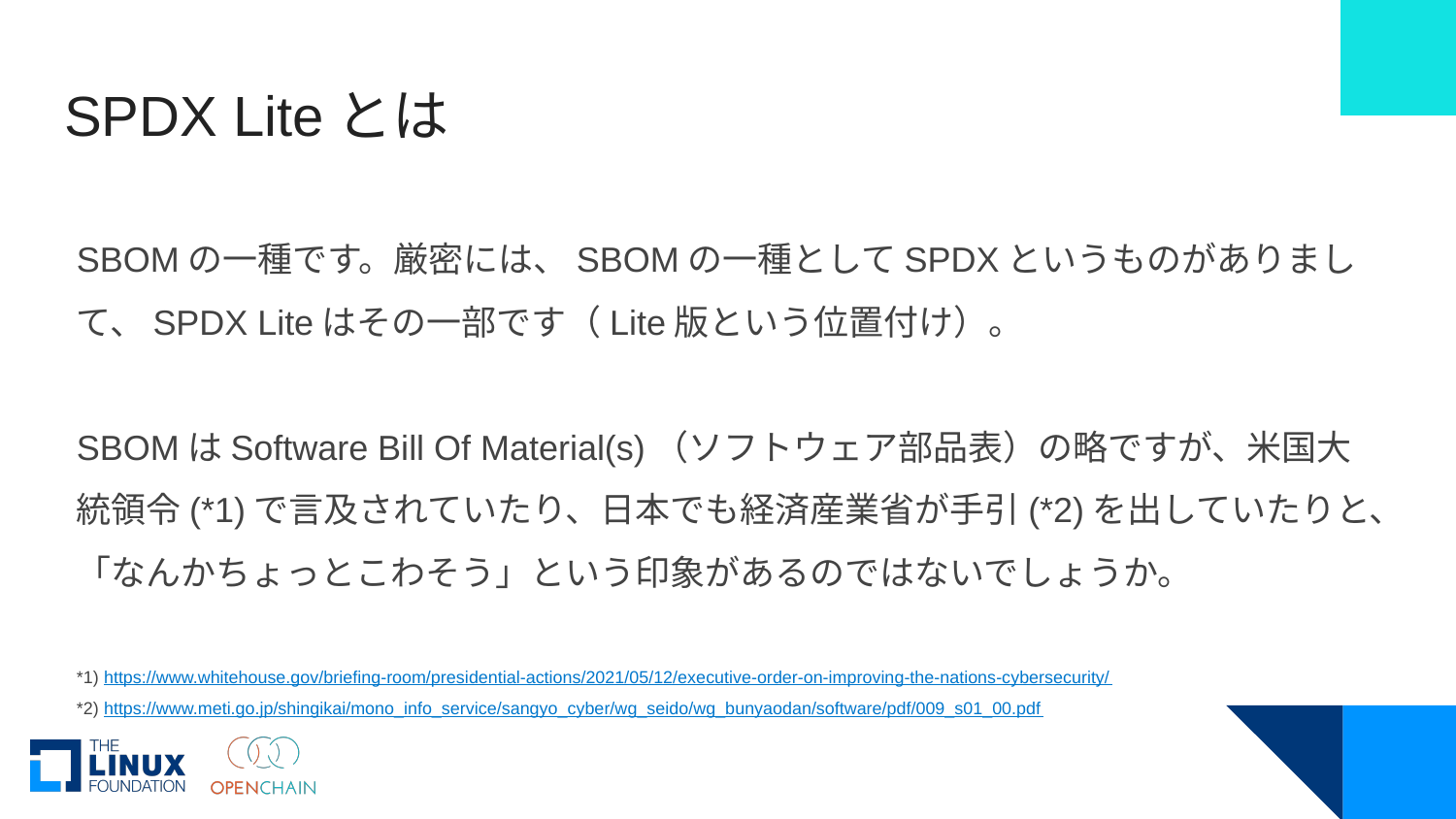

# SPDX Liteとは
SBOMの一種です。厳密には、SBOMの一種としてSPDXというものがありまして、SPDX Liteはその一部です（Lite版という位置付け）。

SBOMはSoftware Bill Of Material(s)（ソフトウェア部品表）の略ですが、米国大統領令(*1)で言及されていたり、日本でも経済産業省が手引(*2)を出していたりと、「なんかちょっとこわそう」という印象があるのではないでしょうか。

*1) https://www.whitehouse.gov/briefing-room/presidential-actions/2021/05/12/executive-order-on-improving-the-nations-cybersecurity/
*2) https://www.meti.go.jp/shingikai/mono_info_service/sangyo_cyber/wg_seido/wg_bunyaodan/software/pdf/009_s01_00.pdf